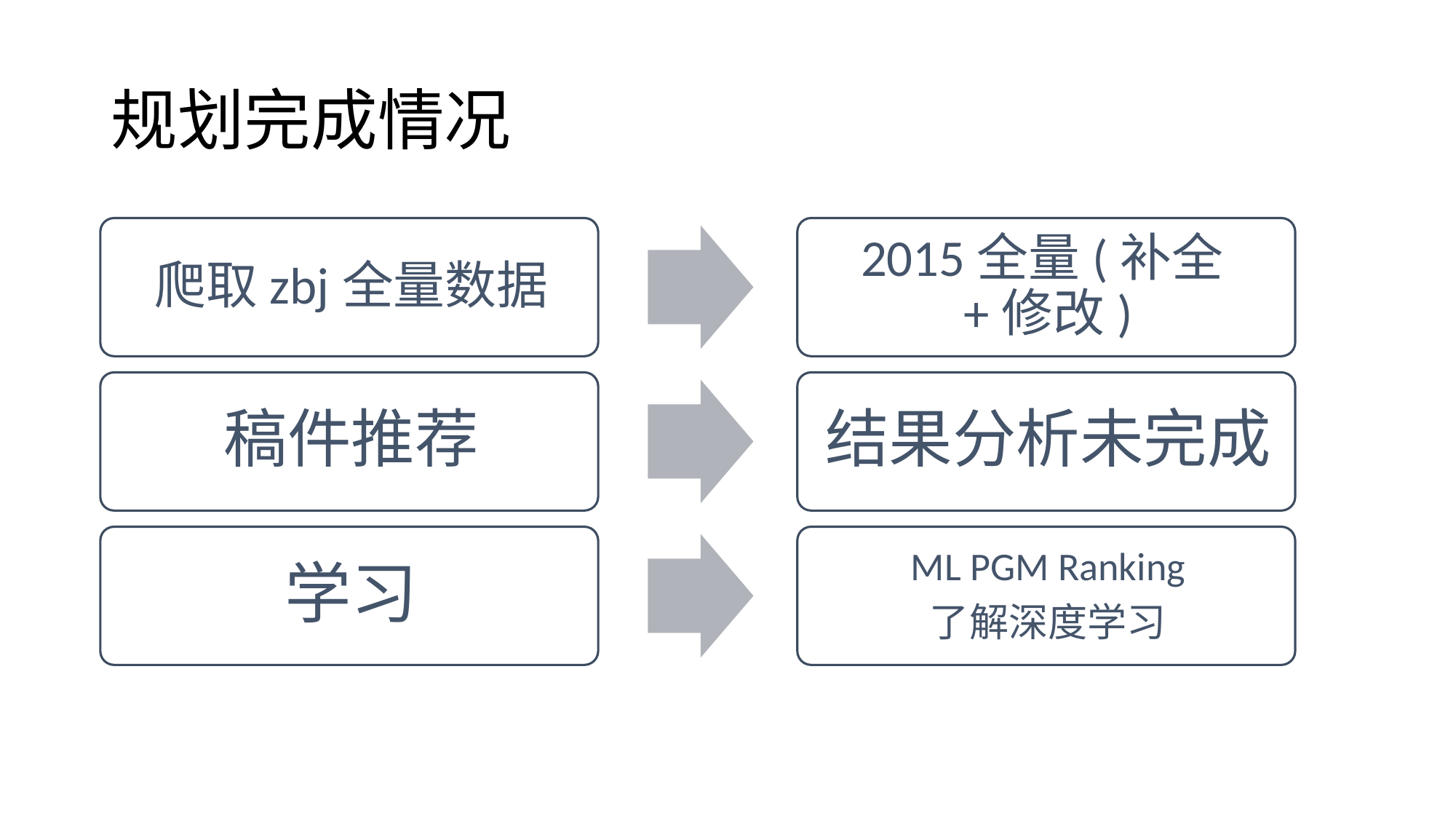

# 规划完成情况
爬取zbj全量数据

2015全量(补全+修改)
稿件推荐

结果分析未完成
学习

ML PGM Ranking
了解深度学习